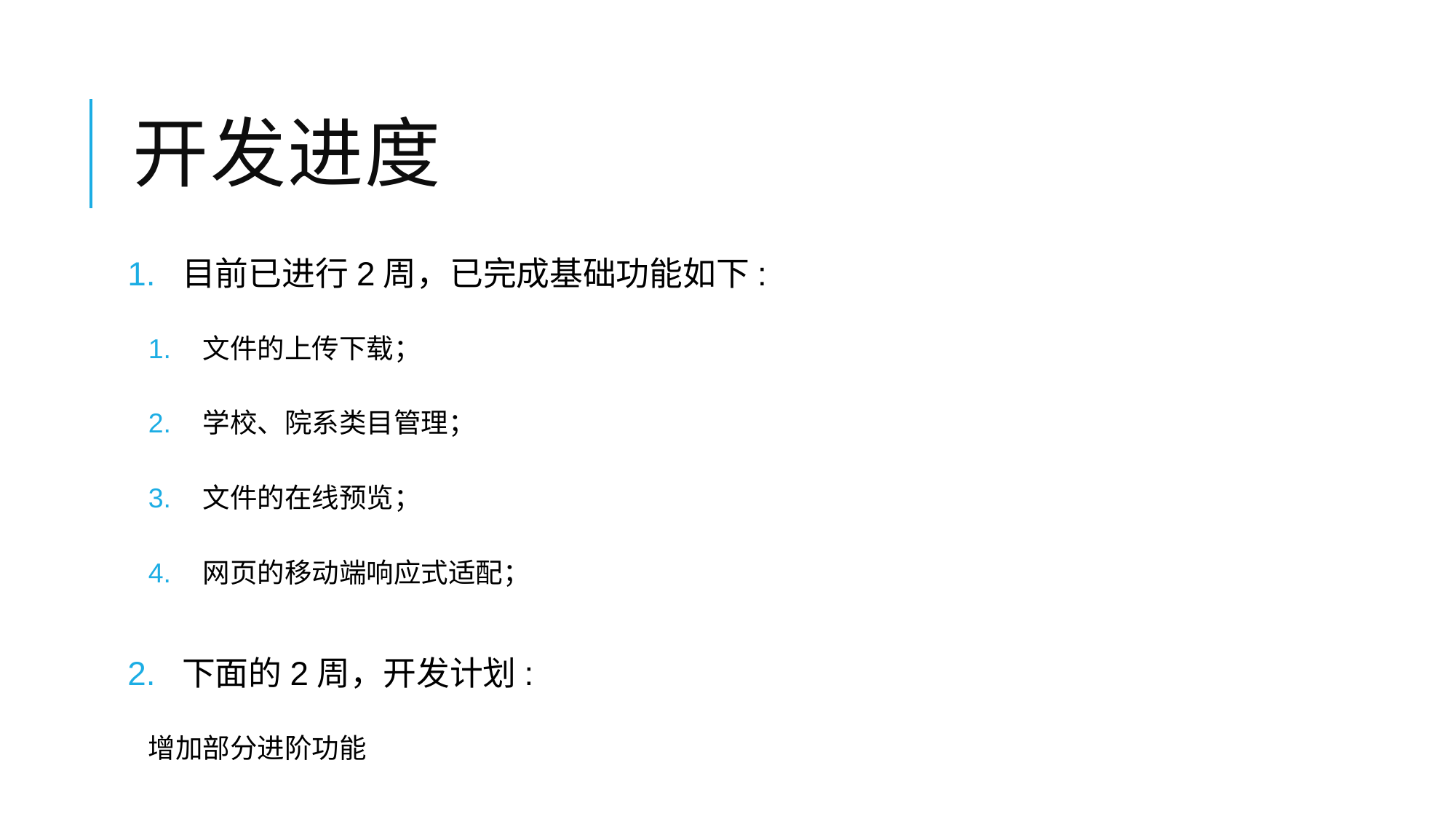

# 开发进度
目前已进行2周，已完成基础功能如下:
文件的上传下载；
学校、院系类目管理；
文件的在线预览；
网页的移动端响应式适配；
下面的2周，开发计划:
增加部分进阶功能